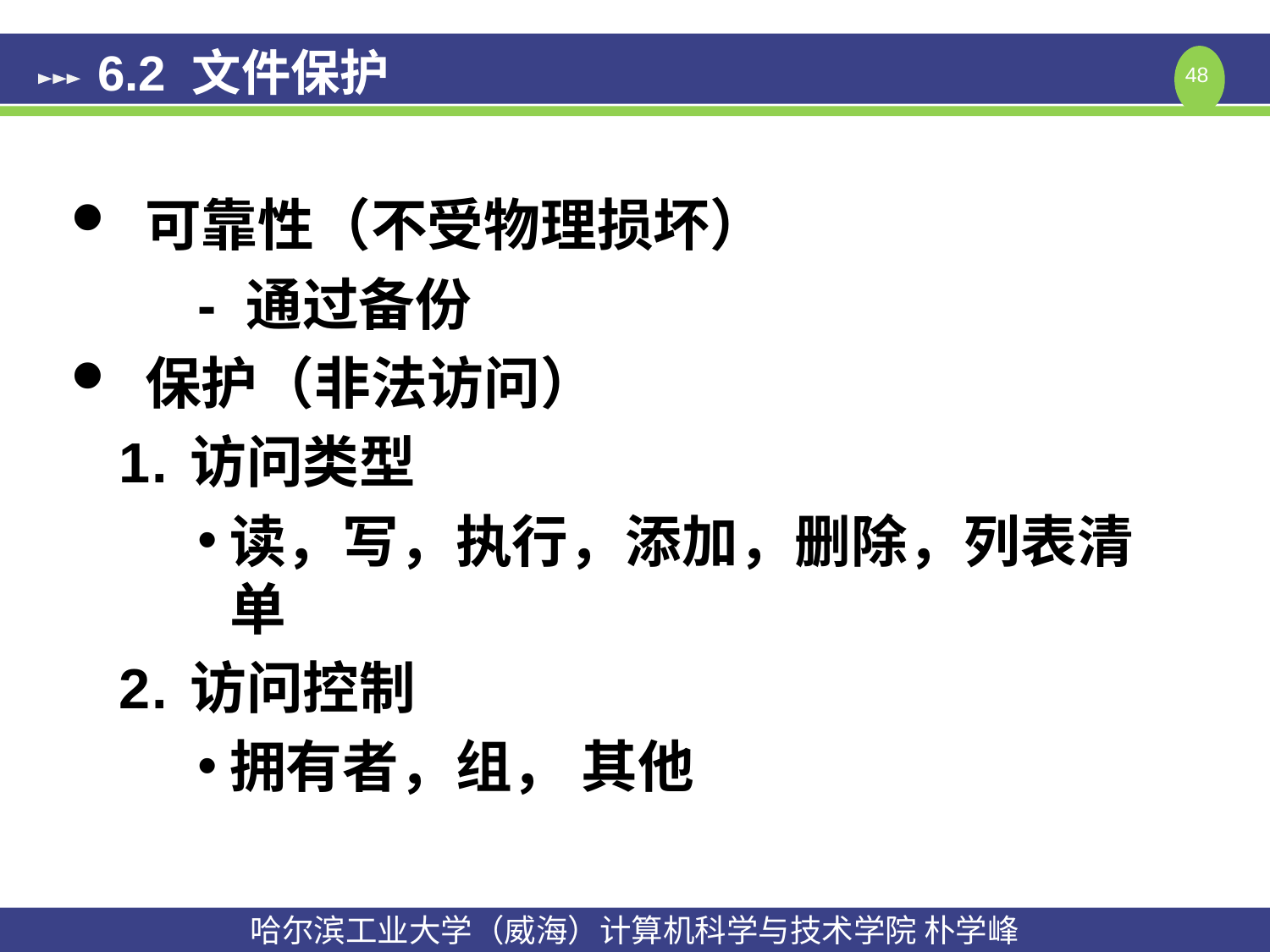

# 6.2 文件保护
 可靠性（不受物理损坏）
	- 通过备份
 保护（非法访问）
访问类型
读，写，执行，添加，删除，列表清单
访问控制
拥有者，组， 其他